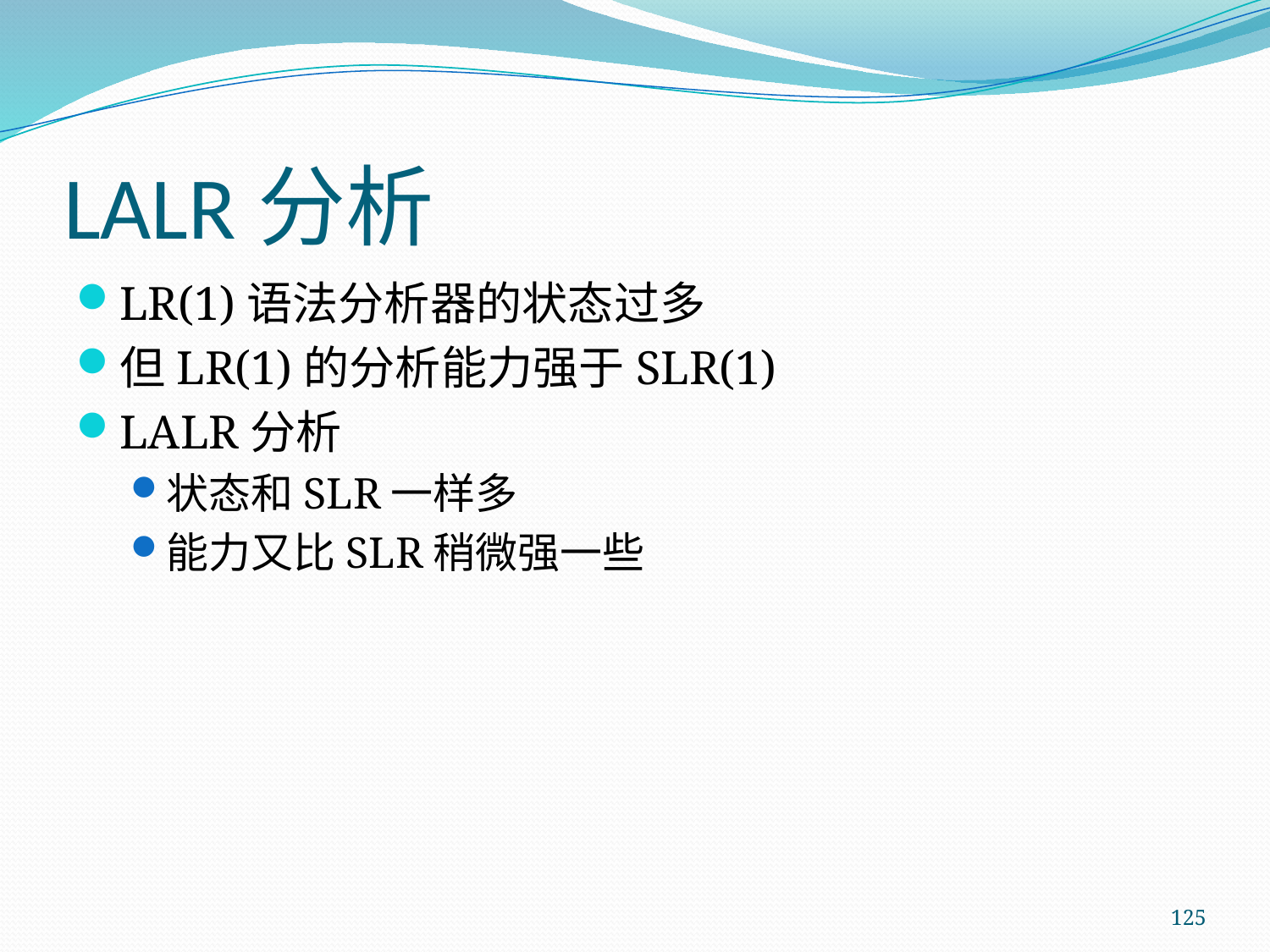

# LALR分析
LR(1)语法分析器的状态过多
但LR(1)的分析能力强于SLR(1)
LALR分析
状态和SLR一样多
能力又比SLR稍微强一些

125